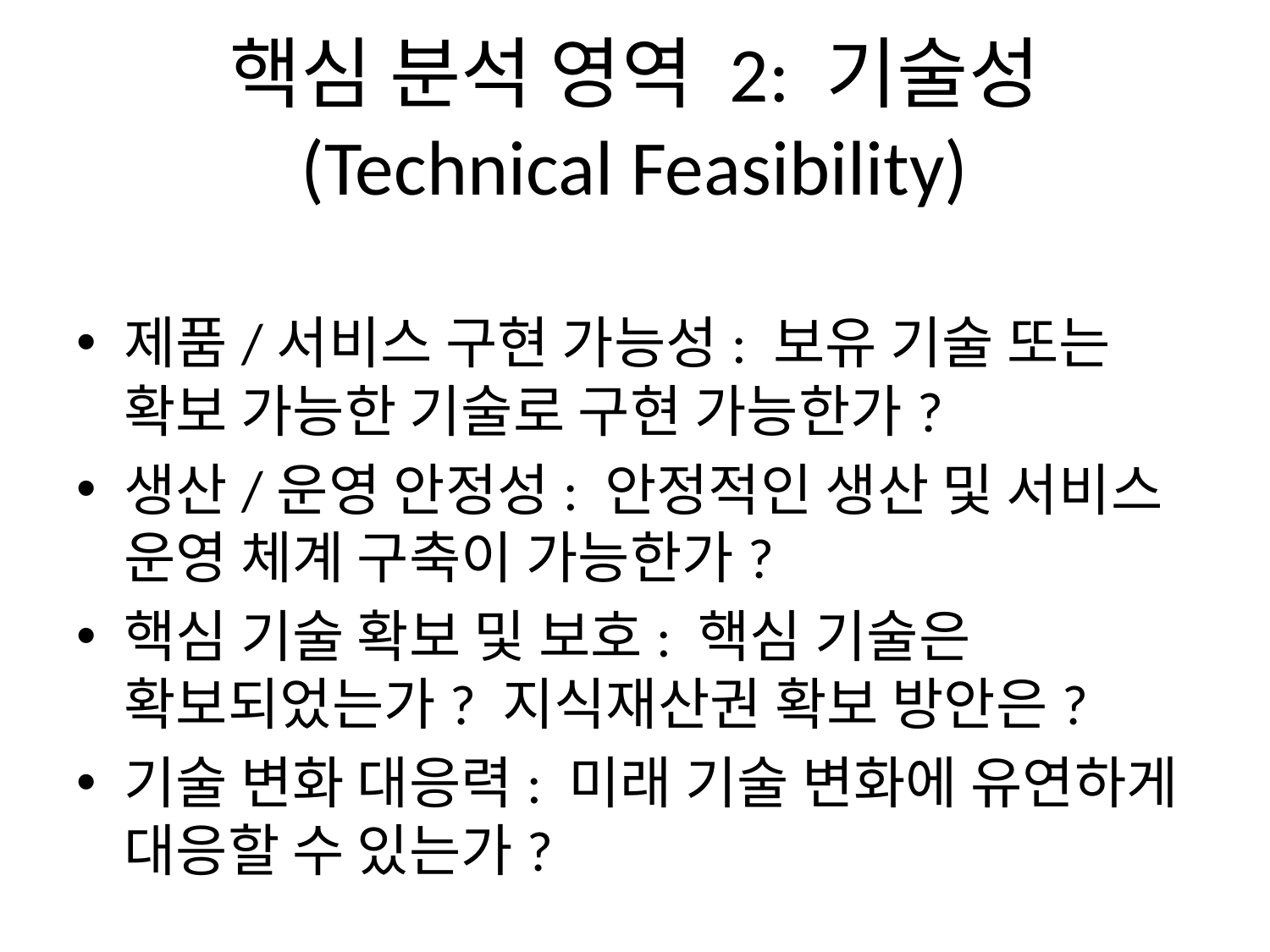

# 핵심 분석 영역 2: 기술성 (Technical Feasibility)

제품/서비스 구현 가능성: 보유 기술 또는 확보 가능한 기술로 구현 가능한가?
생산/운영 안정성: 안정적인 생산 및 서비스 운영 체계 구축이 가능한가?
핵심 기술 확보 및 보호: 핵심 기술은 확보되었는가? 지식재산권 확보 방안은?
기술 변화 대응력: 미래 기술 변화에 유연하게 대응할 수 있는가?